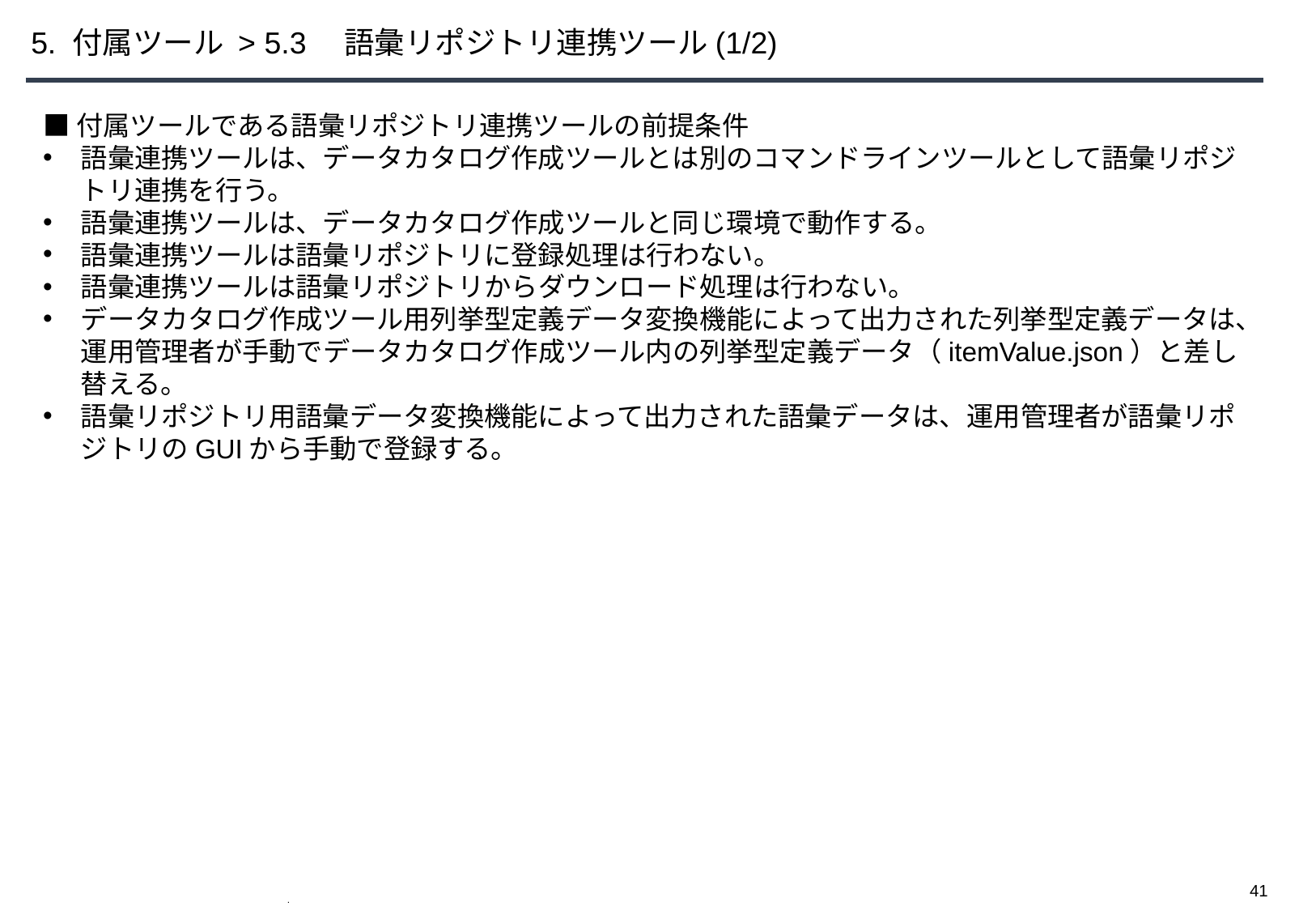

# 5. 付属ツール > 5.3　語彙リポジトリ連携ツール(1/2)
■付属ツールである語彙リポジトリ連携ツールの前提条件
語彙連携ツールは、データカタログ作成ツールとは別のコマンドラインツールとして語彙リポジトリ連携を行う。
語彙連携ツールは、データカタログ作成ツールと同じ環境で動作する。
語彙連携ツールは語彙リポジトリに登録処理は行わない。
語彙連携ツールは語彙リポジトリからダウンロード処理は行わない。
データカタログ作成ツール用列挙型定義データ変換機能によって出力された列挙型定義データは、運用管理者が手動でデータカタログ作成ツール内の列挙型定義データ（itemValue.json）と差し替える。
語彙リポジトリ用語彙データ変換機能によって出力された語彙データは、運用管理者が語彙リポジトリのGUIから手動で登録する。